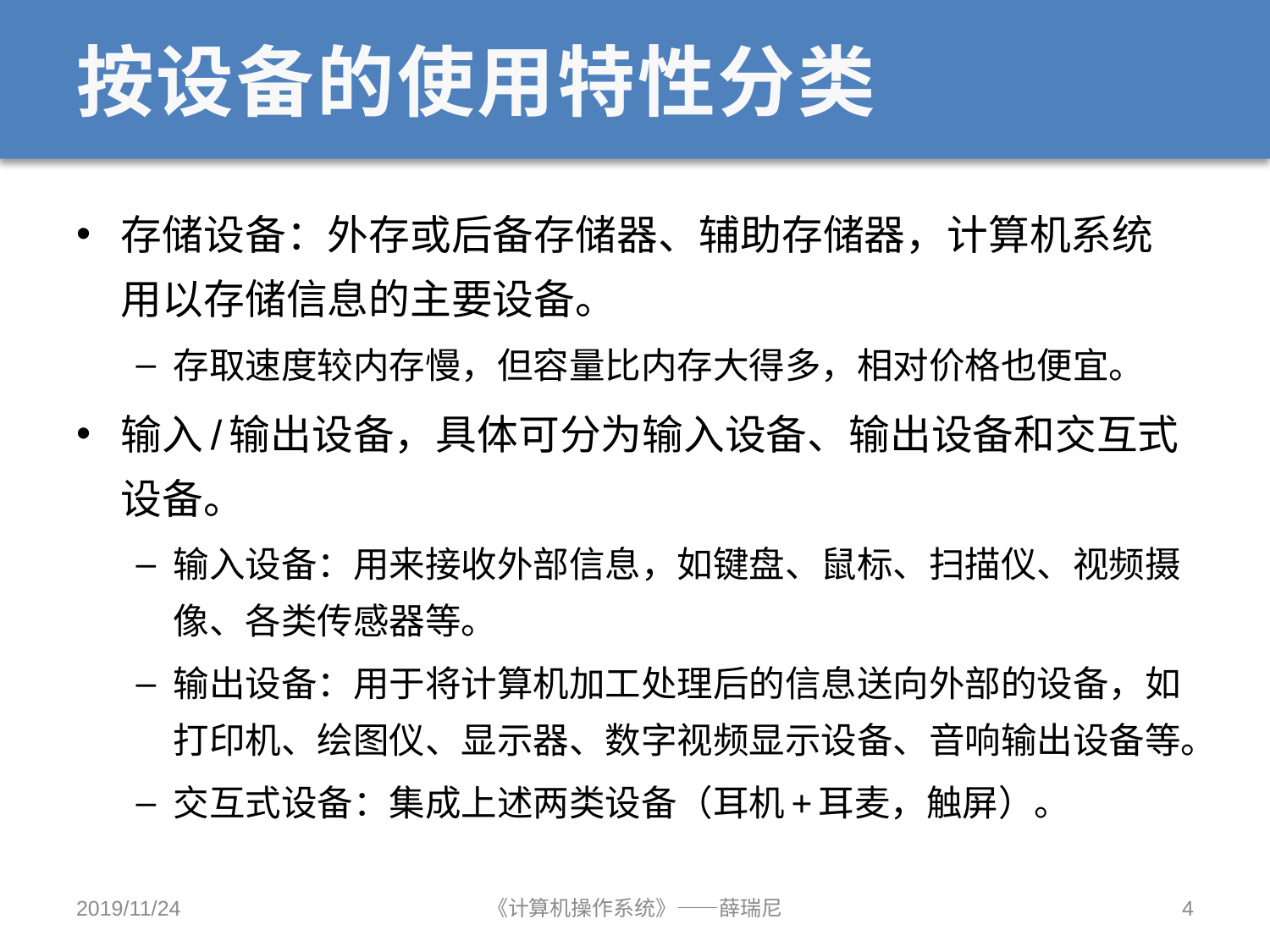

# 按设备的使用特性分类
存储设备：外存或后备存储器、辅助存储器，计算机系统用以存储信息的主要设备。
存取速度较内存慢，但容量比内存大得多，相对价格也便宜。
输入/输出设备，具体可分为输入设备、输出设备和交互式设备。
输入设备：用来接收外部信息，如键盘、鼠标、扫描仪、视频摄像、各类传感器等。
输出设备：用于将计算机加工处理后的信息送向外部的设备，如打印机、绘图仪、显示器、数字视频显示设备、音响输出设备等。
交互式设备：集成上述两类设备（耳机+耳麦，触屏）。
2019/11/24
《计算机操作系统》——薛瑞尼
4